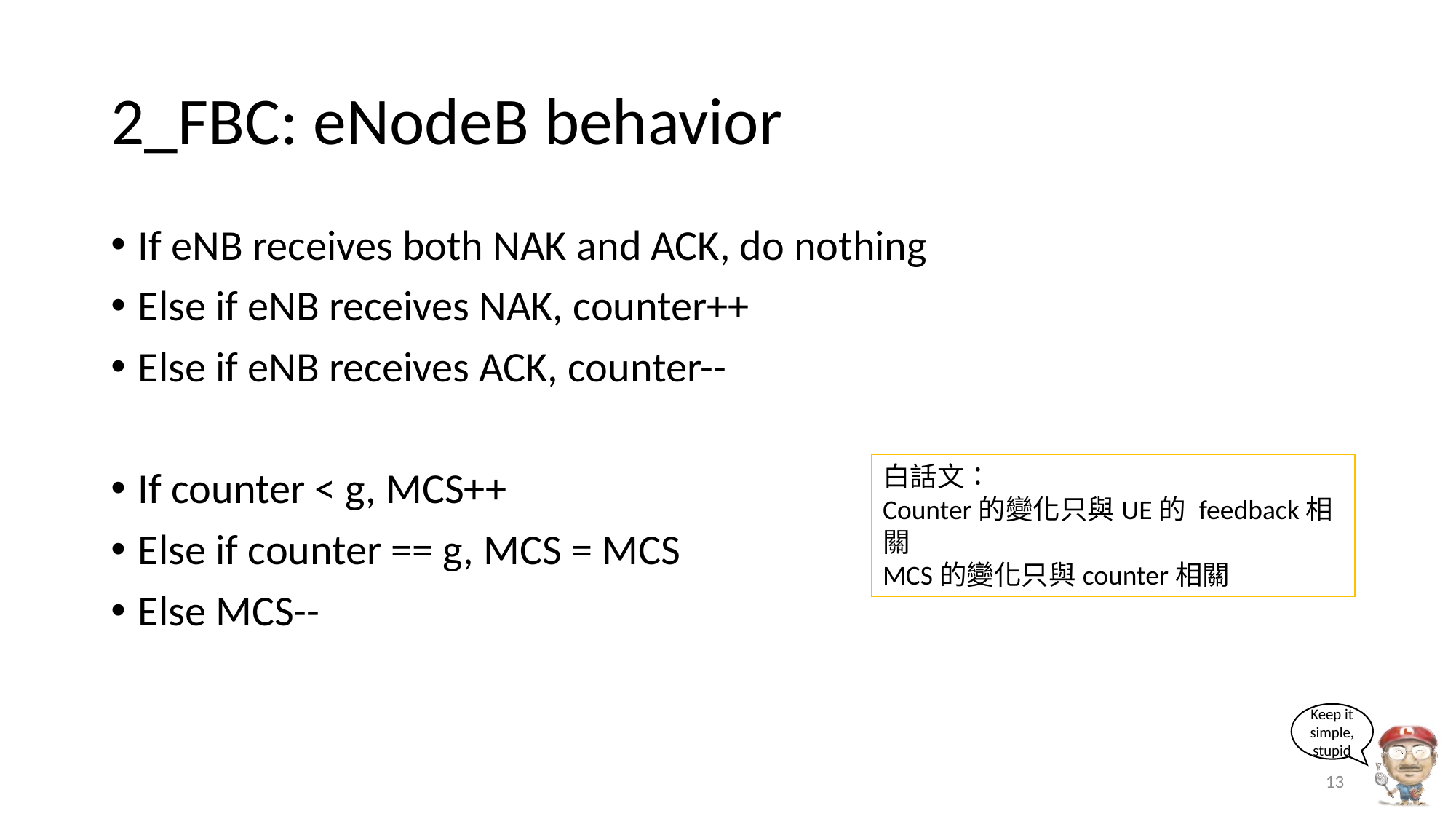

# 2_FBC: eNodeB behavior
If eNB receives both NAK and ACK, do nothing
Else if eNB receives NAK, counter++
Else if eNB receives ACK, counter--

If counter < g, MCS++
Else if counter == g, MCS = MCS
Else MCS--
白話文：
Counter的變化只與UE的 feedback相關
MCS的變化只與counter相關
13